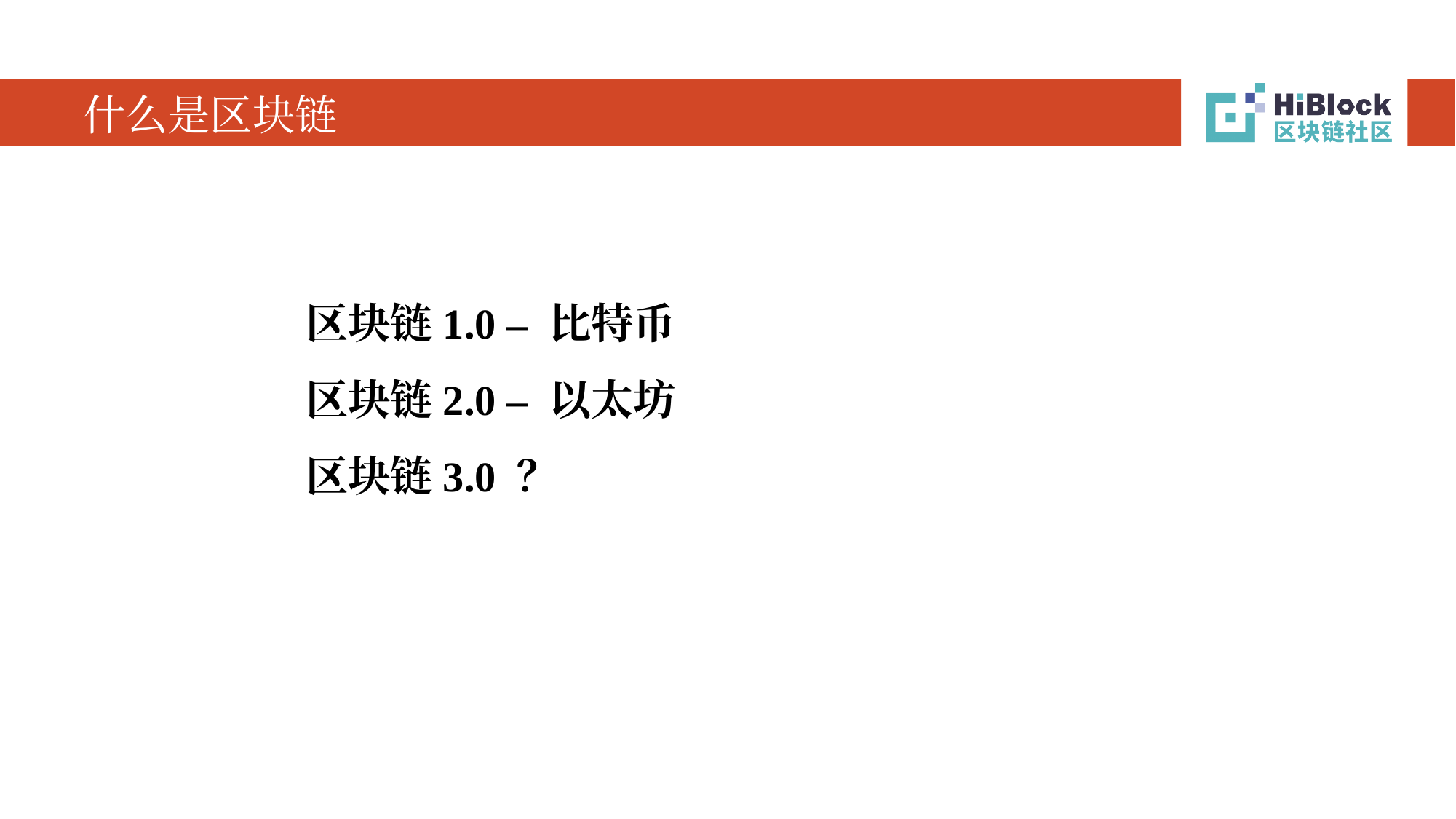

# 什么是区块链
区块链1.0 – 比特币
区块链2.0 – 以太坊
区块链3.0 ？